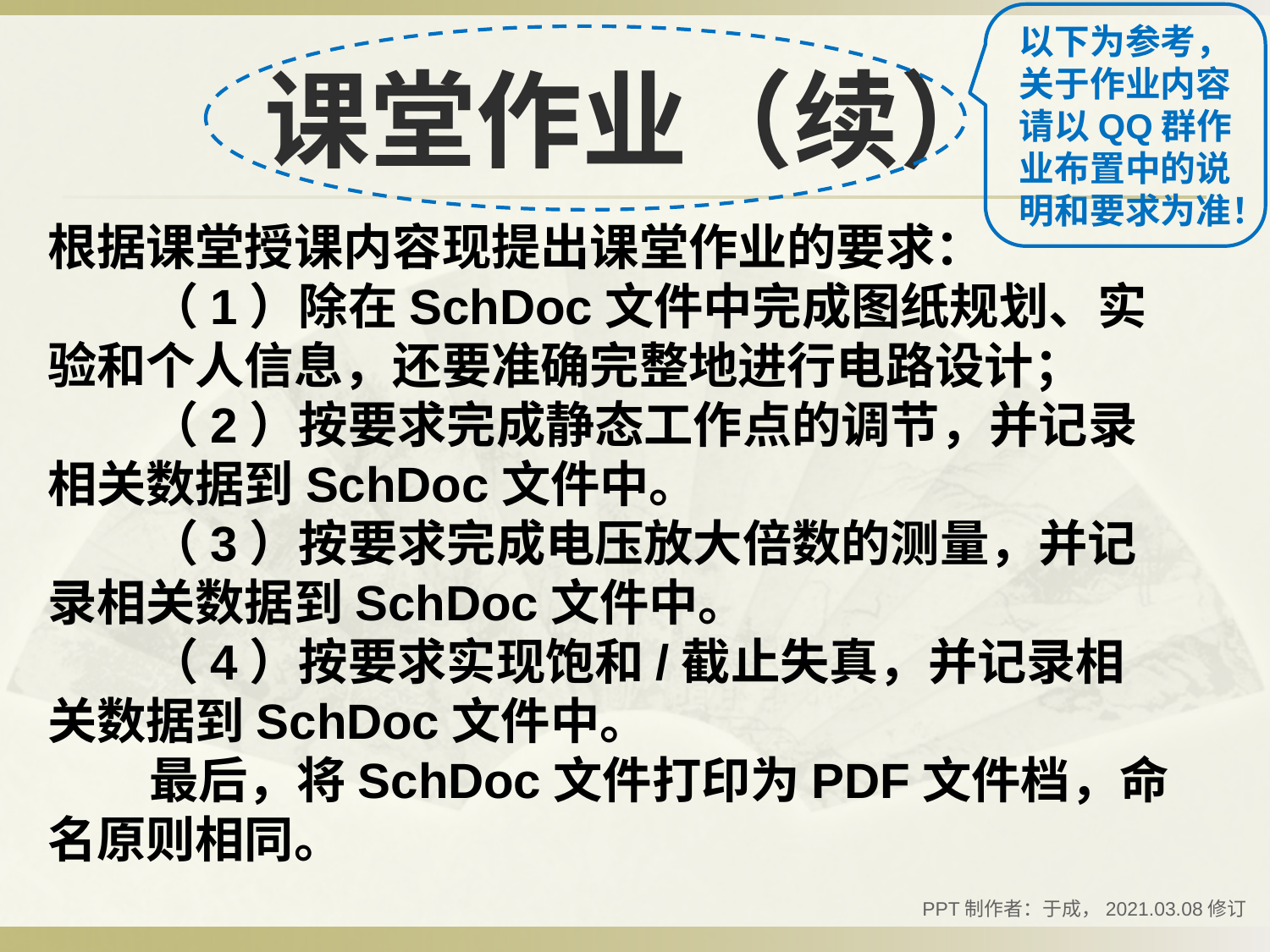

以下为参考，关于作业内容请以QQ群作业布置中的说明和要求为准！

# 课堂作业（续）
根据课堂授课内容现提出课堂作业的要求：
        （1）除在SchDoc文件中完成图纸规划、实验和个人信息，还要准确完整地进行电路设计；
        （2）按要求完成静态工作点的调节，并记录相关数据到SchDoc文件中。
        （3）按要求完成电压放大倍数的测量，并记录相关数据到SchDoc文件中。
        （4）按要求实现饱和/截止失真，并记录相关数据到SchDoc文件中。
        最后，将SchDoc文件打印为PDF文件档，命名原则相同。
PPT制作者：于成，2021.03.08修订